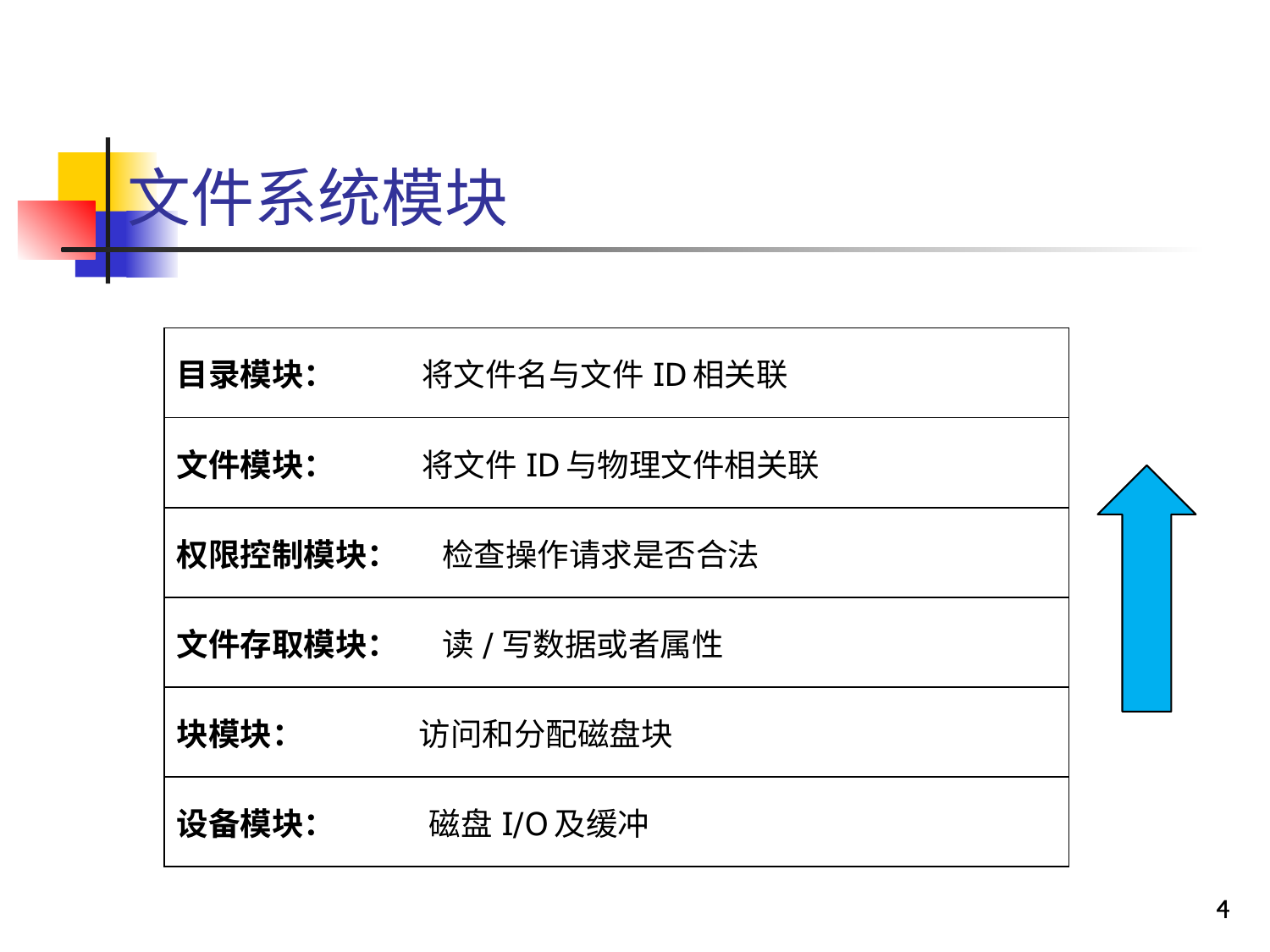

文件系统模块
| 目录模块： 将文件名与文件ID相关联 |
| --- |
| 文件模块： 将文件ID与物理文件相关联 |
| 权限控制模块： 检查操作请求是否合法 |
| 文件存取模块： 读/写数据或者属性 |
| 块模块： 访问和分配磁盘块 |
| 设备模块： 磁盘I/O及缓冲 |

4